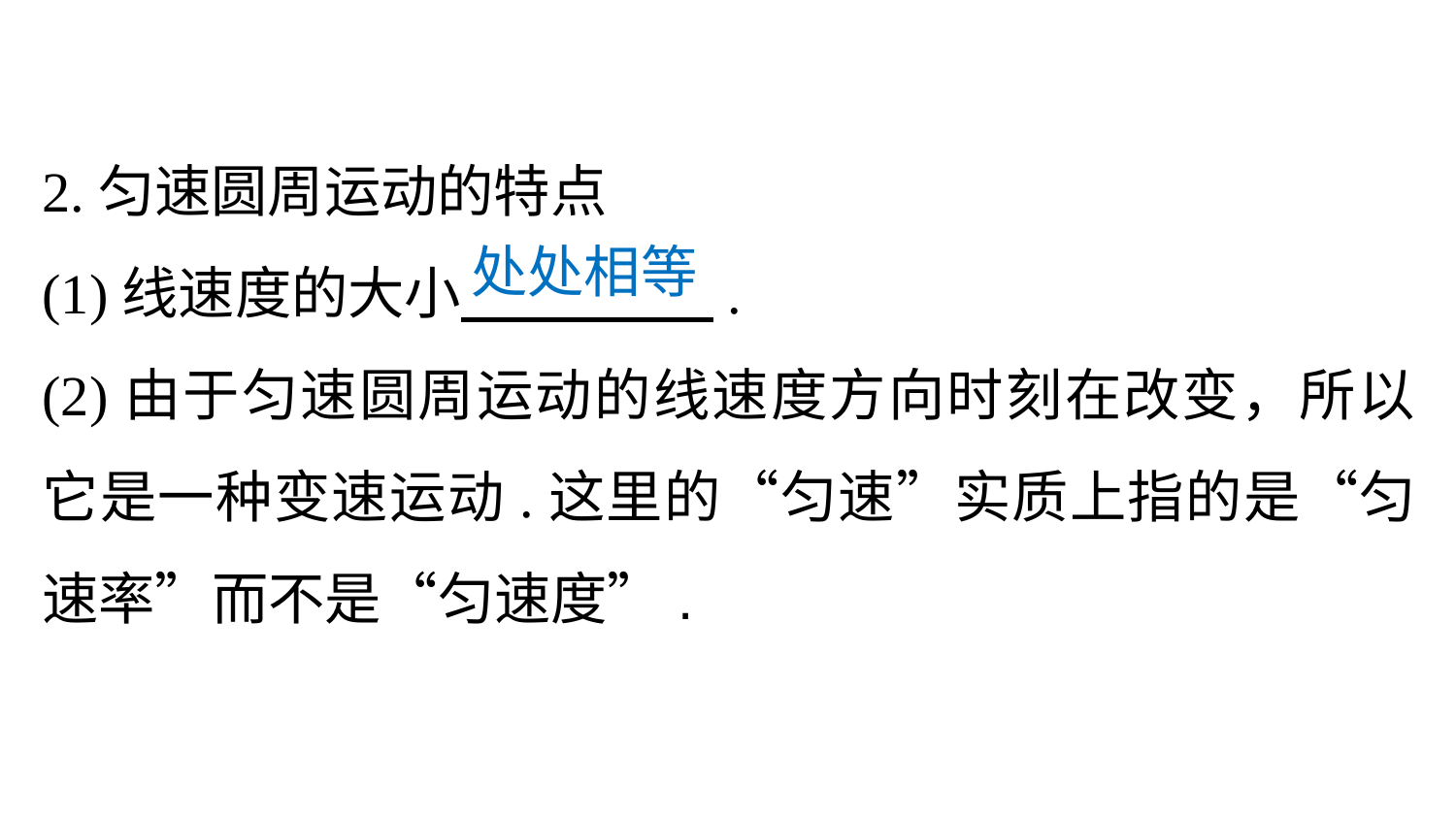

2.匀速圆周运动的特点
(1)线速度的大小                    .
(2)由于匀速圆周运动的线速度方向时刻在改变，所以它是一种变速运动.这里的“匀速”实质上指的是“匀速率”而不是“匀速度”.
处处相等